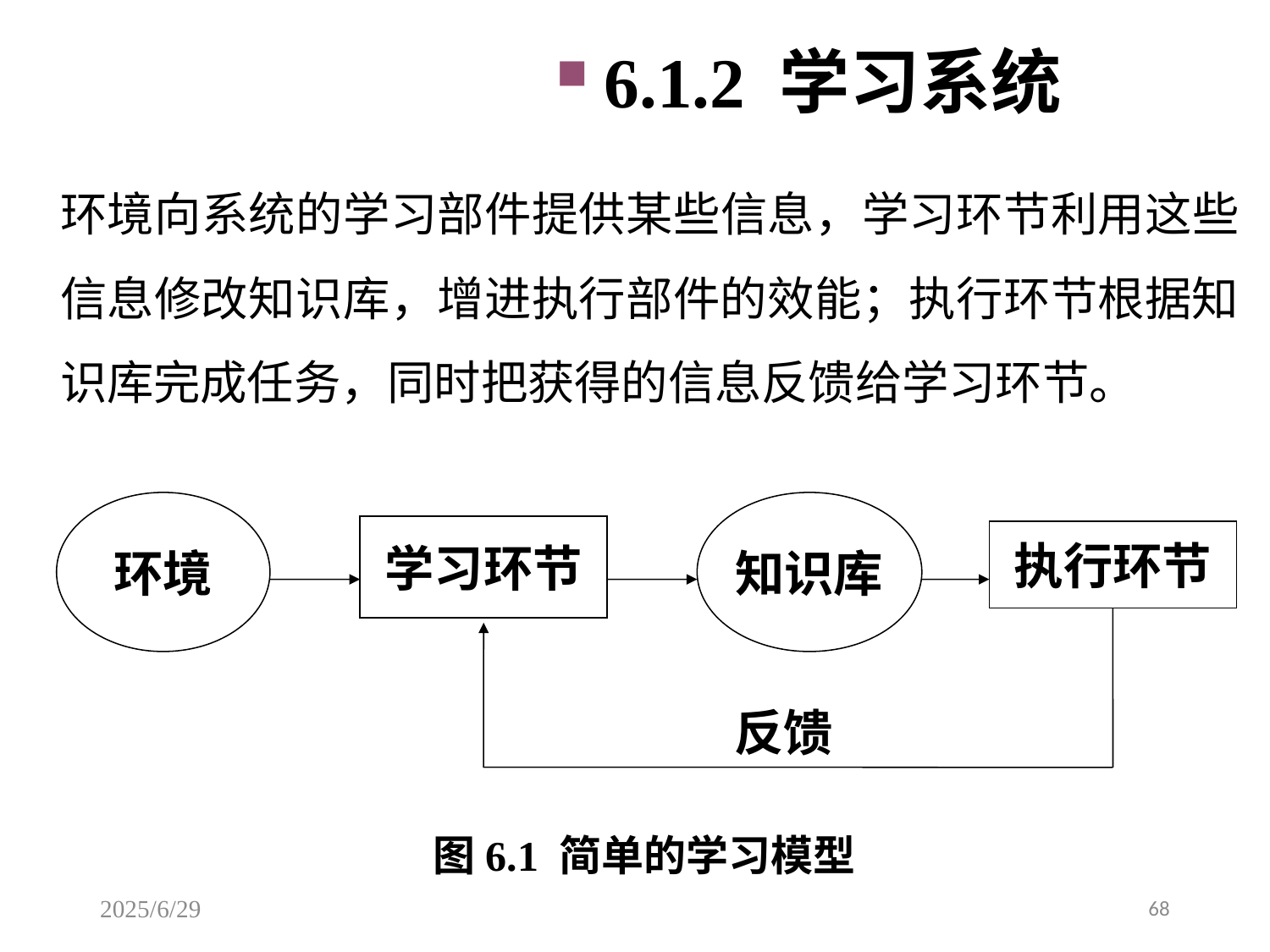

6.1.2 学习系统
环境向系统的学习部件提供某些信息，学习环节利用这些信息修改知识库，增进执行部件的效能；执行环节根据知识库完成任务，同时把获得的信息反馈给学习环节。
环境
知识库
学习环节
执行环节

反馈
图6.1 简单的学习模型
2025/6/29
68